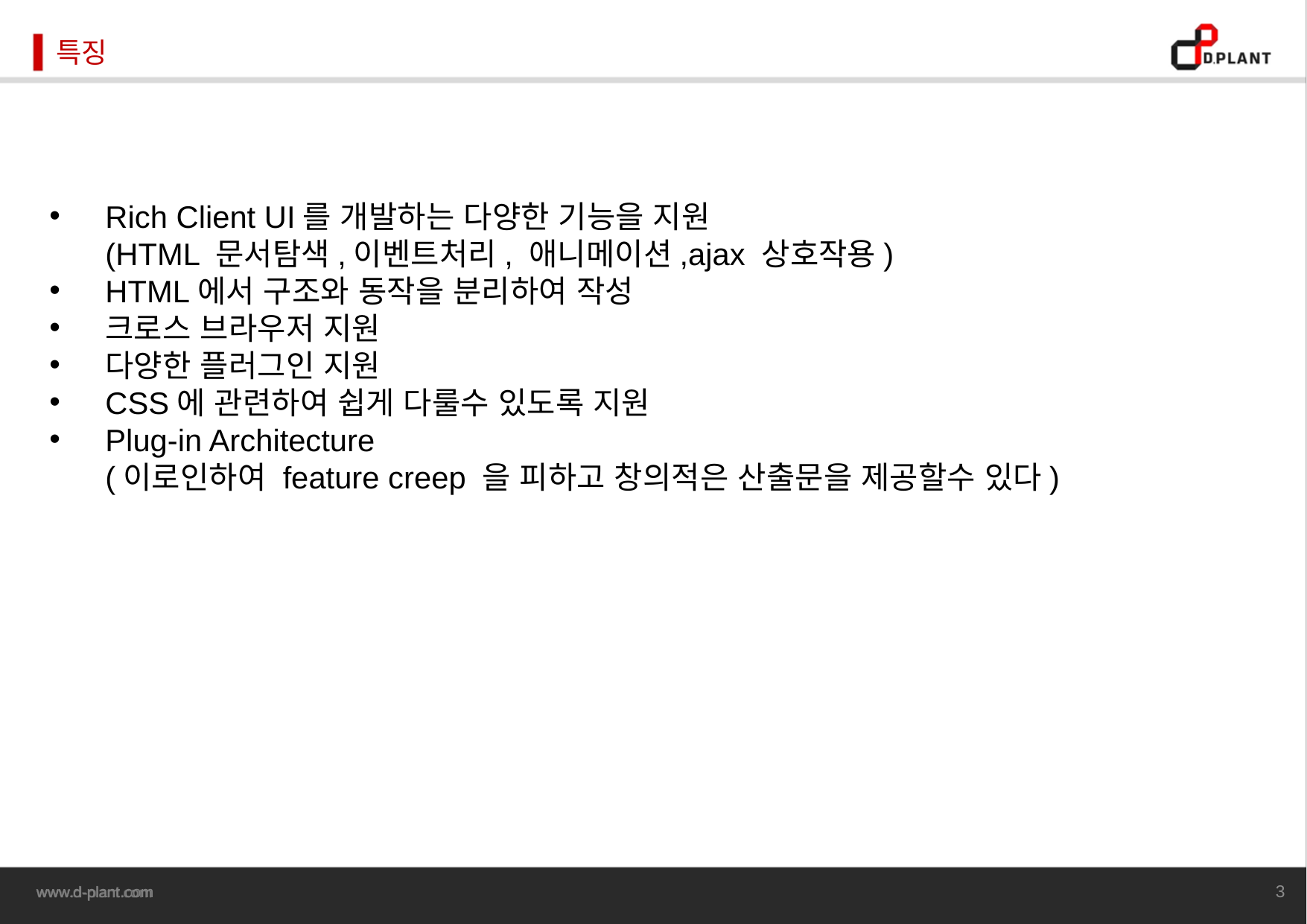

특징
Rich Client UI를 개발하는 다양한 기능을 지원
	(HTML 문서탐색,이벤트처리, 애니메이션,ajax 상호작용)
HTML에서 구조와 동작을 분리하여 작성
크로스 브라우저 지원
다양한 플러그인 지원
CSS에 관련하여 쉽게 다룰수 있도록 지원
Plug-in Architecture
	(이로인하여 feature creep 을 피하고 창의적은 산출문을 제공할수 있다)

3
www.d-plant.com